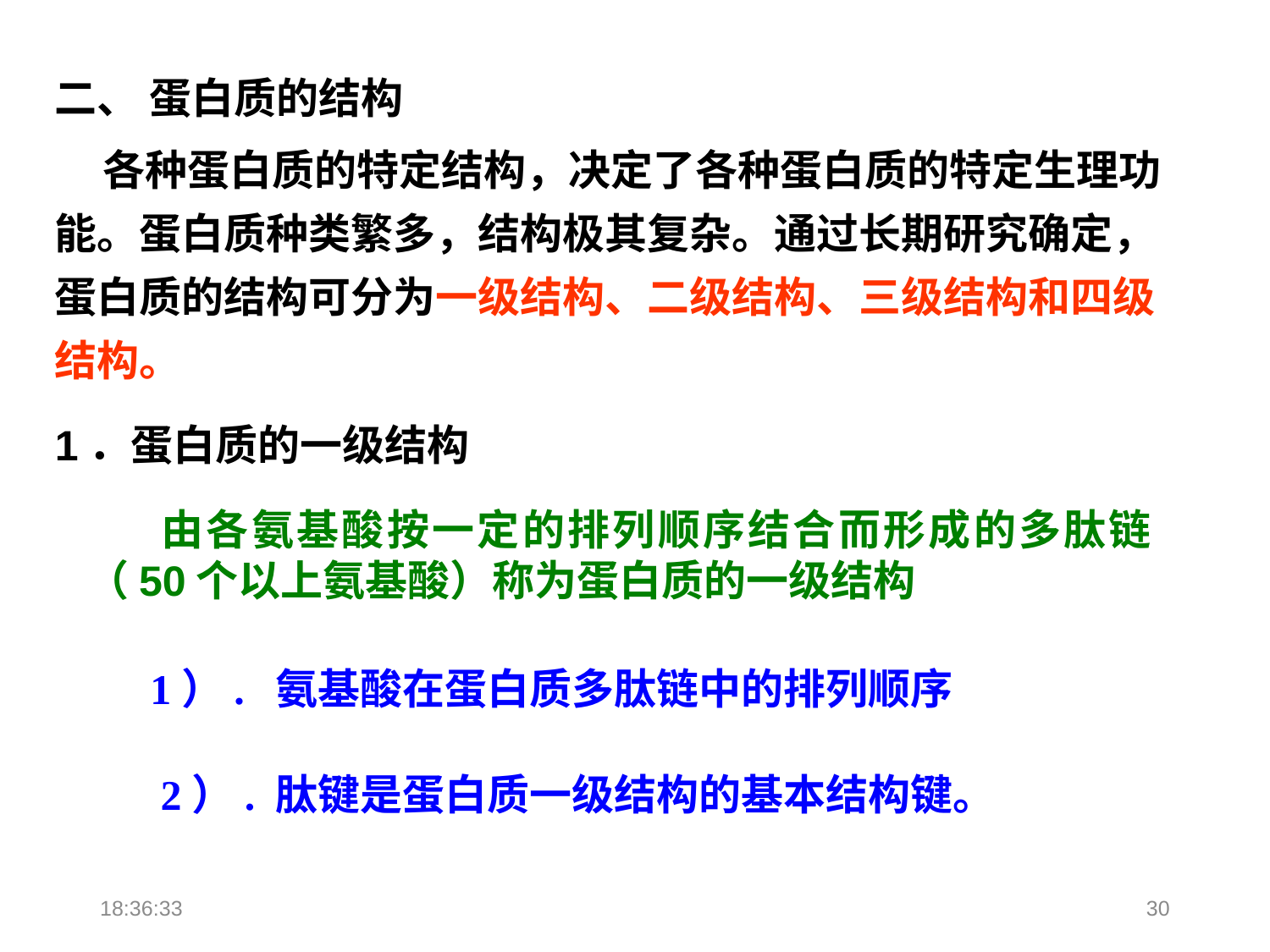

二、 蛋白质的结构
    各种蛋白质的特定结构，决定了各种蛋白质的特定生理功能。蛋白质种类繁多，结构极其复杂。通过长期研究确定，蛋白质的结构可分为一级结构、二级结构、三级结构和四级结构。
1．蛋白质的一级结构
     由各氨基酸按一定的排列顺序结合而形成的多肽链（50个以上氨基酸）称为蛋白质的一级结构
1）.  氨基酸在蛋白质多肽链中的排列顺序
2）. 肽键是蛋白质一级结构的基本结构键。
18:36:33
30